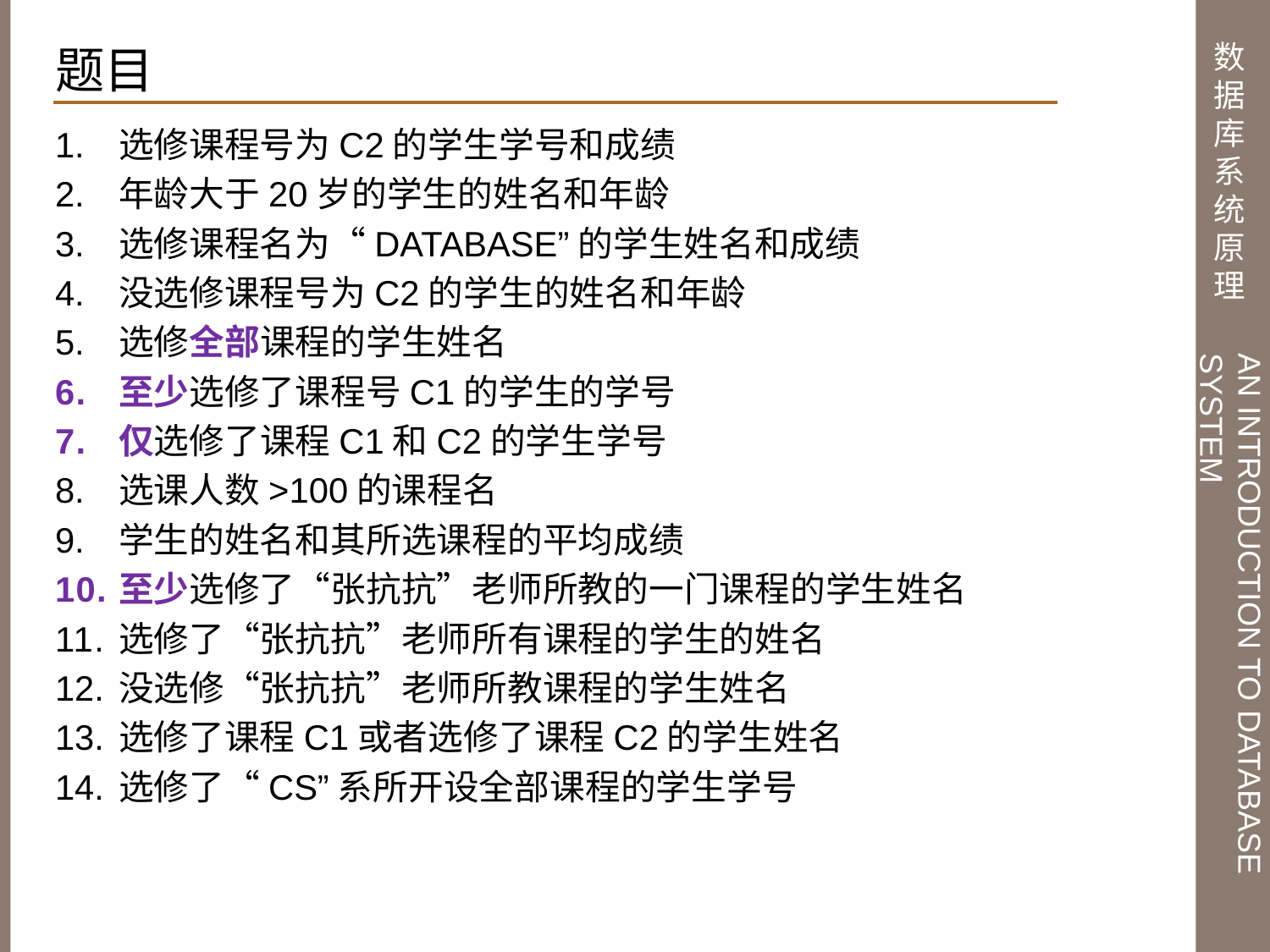

题目
选修课程号为C2的学生学号和成绩
年龄大于20岁的学生的姓名和年龄
选修课程名为“DATABASE”的学生姓名和成绩
没选修课程号为C2的学生的姓名和年龄
选修全部课程的学生姓名
至少选修了课程号C1的学生的学号
仅选修了课程C1和C2的学生学号
选课人数>100的课程名
学生的姓名和其所选课程的平均成绩
至少选修了“张抗抗”老师所教的一门课程的学生姓名
选修了“张抗抗”老师所有课程的学生的姓名
没选修“张抗抗”老师所教课程的学生姓名
选修了课程C1或者选修了课程C2的学生姓名
选修了“CS”系所开设全部课程的学生学号